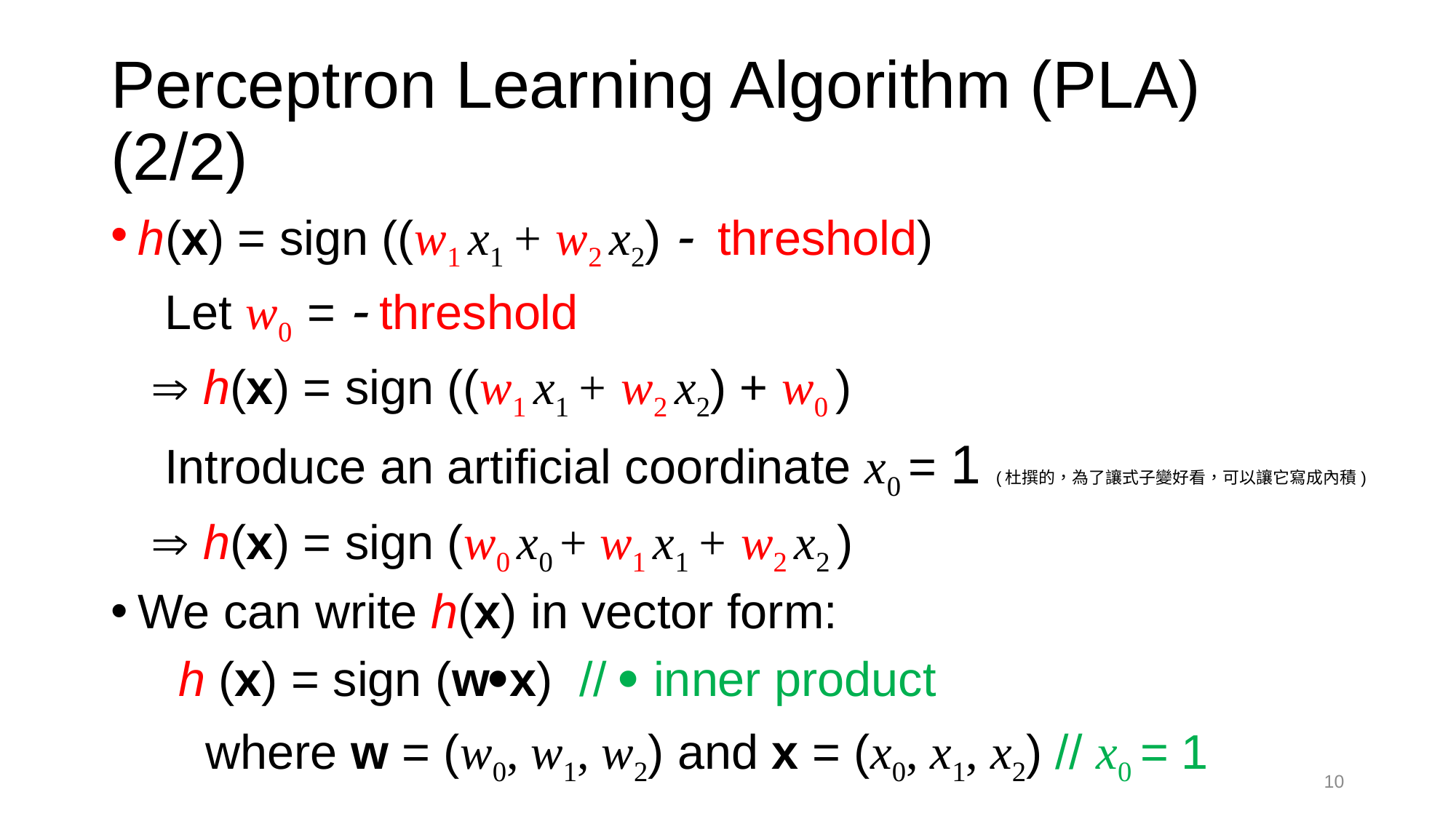

# Perceptron Learning Algorithm (PLA) (2/2)
h(x) = sign ((w1 x1 + w2 x2) −  threshold)
    Let w0  = − threshold
   ⇒ h(x) = sign ((w1 x1 + w2 x2) + w0 )
    Introduce an artificial coordinate x0 = 1 (杜撰的，為了讓式子變好看，可以讓它寫成內積)
   ⇒ h(x) = sign (w0 x0 + w1 x1 + w2 x2 )
We can write h(x) in vector form:
     h (x) = sign (w•x)  // • inner product
       where w = (w0, w1, w2) and x = (x0, x1, x2) // x0 = 1
10